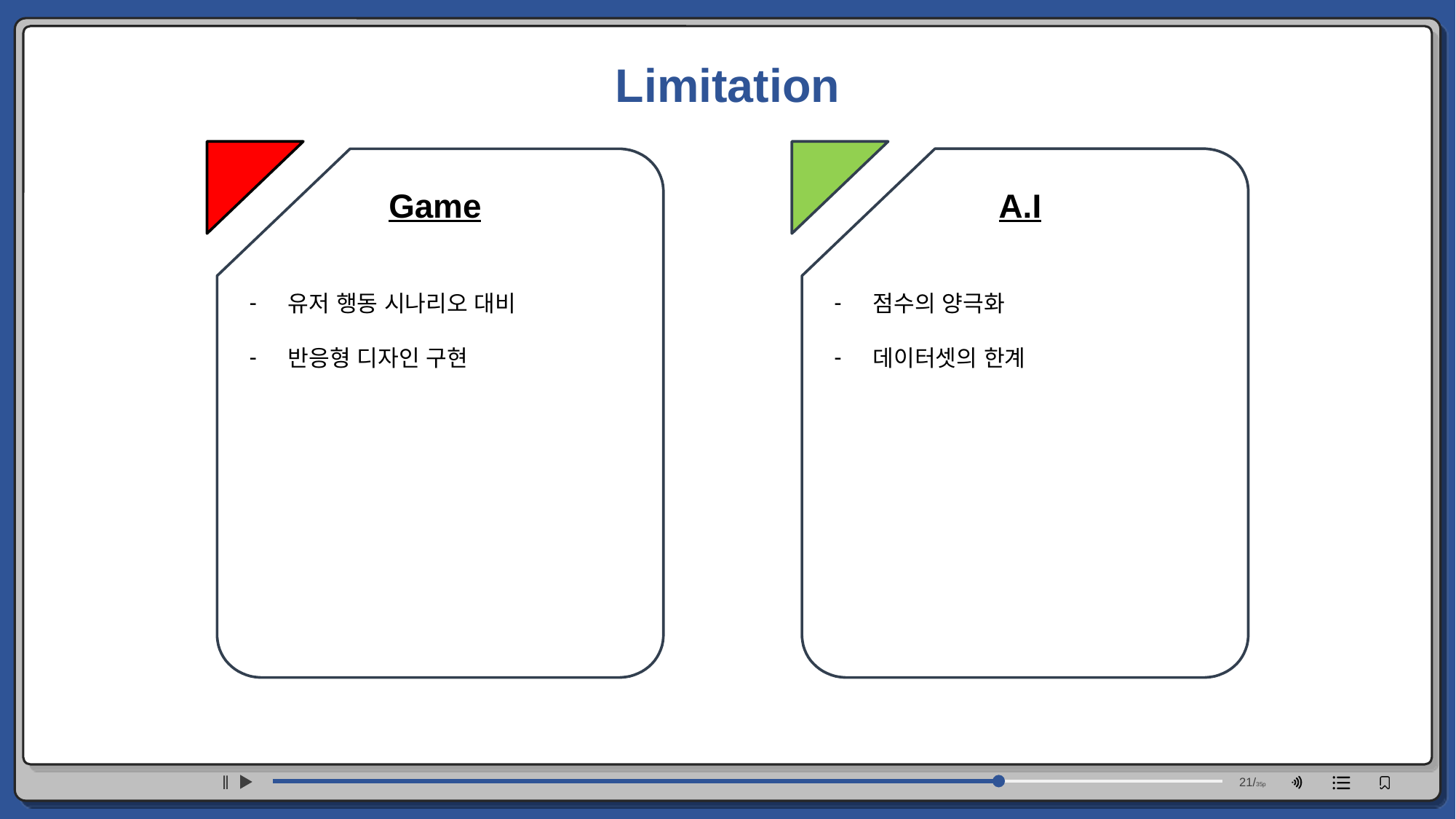

21/35p

Limitation

Game
A.I
유저 행동 시나리오 대비

반응형 디자인 구현

점수의 양극화

데이터셋의 한계